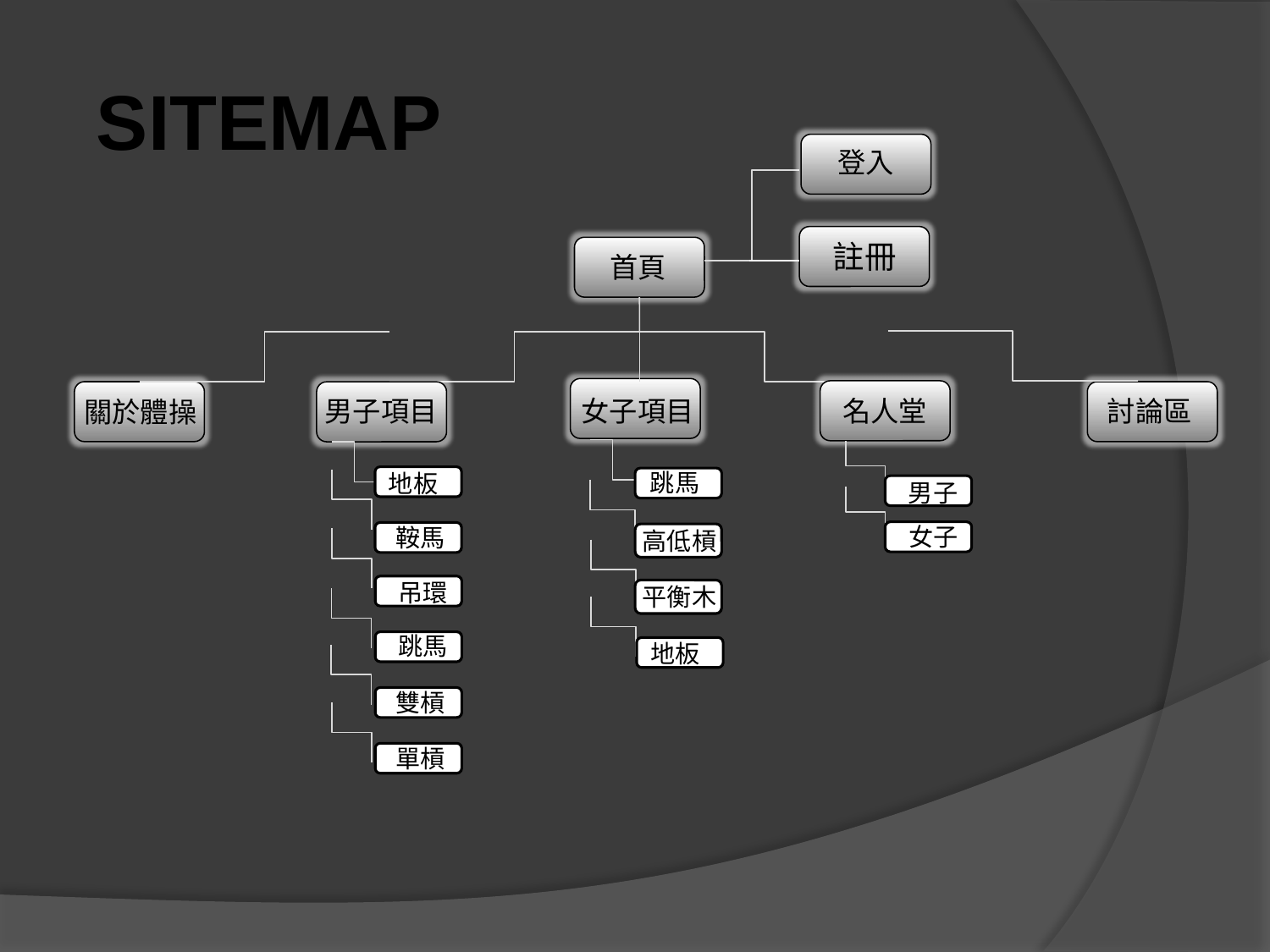

SITEMAP

登入

註冊

首頁

女子項目
名人堂
討論區
男子項目
關於體操
跳馬
地板

男子

女子
 鞍馬
高低槓

 吊環
平衡木

 跳馬

地板

 雙槓

 單槓